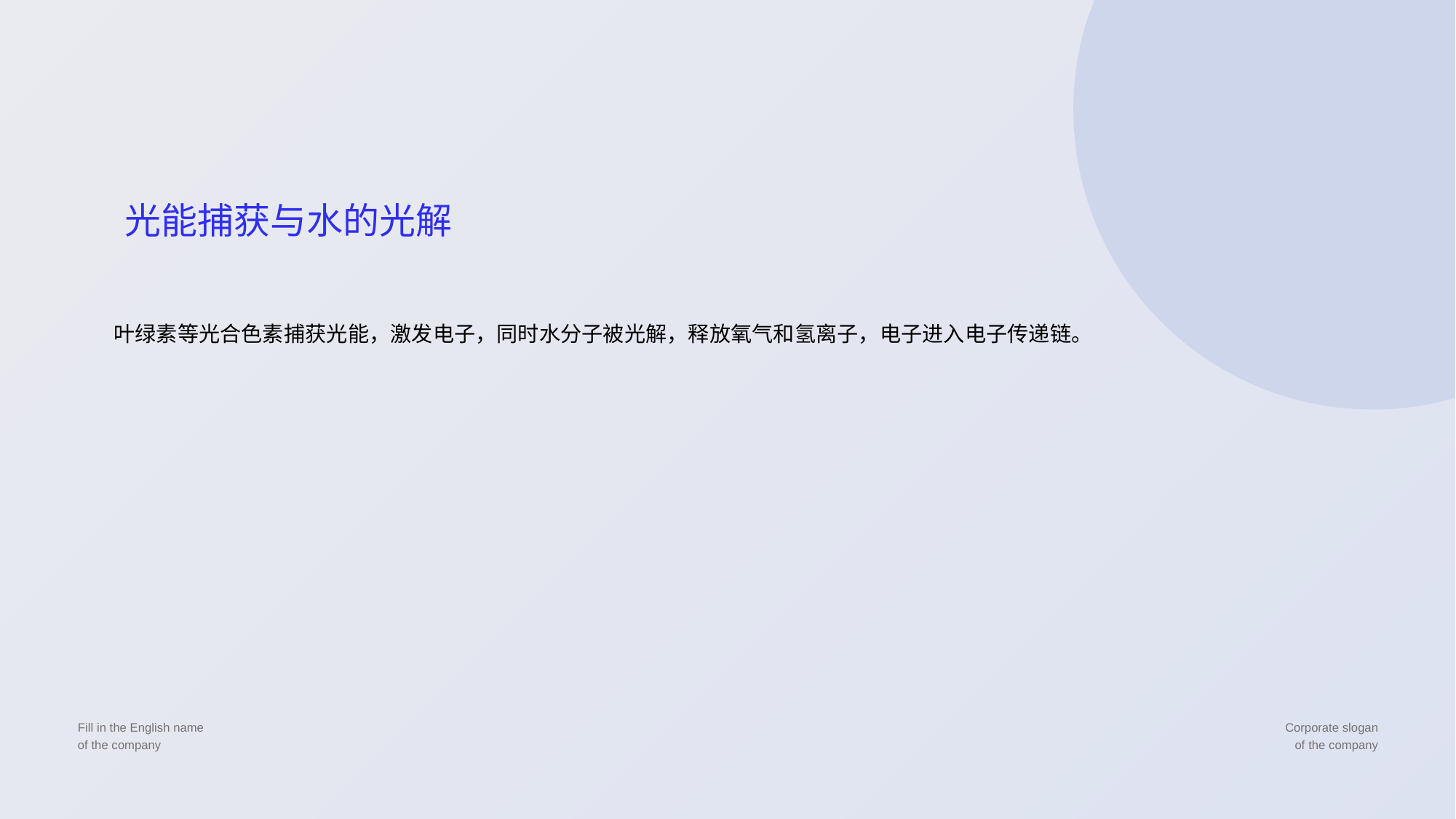

光能捕获与水的光解
叶绿素等光合色素捕获光能，激发电子，同时水分子被光解，释放氧气和氢离子，电子进入电子传递链。
Fill in the English name
of the company
Corporate slogan
of the company